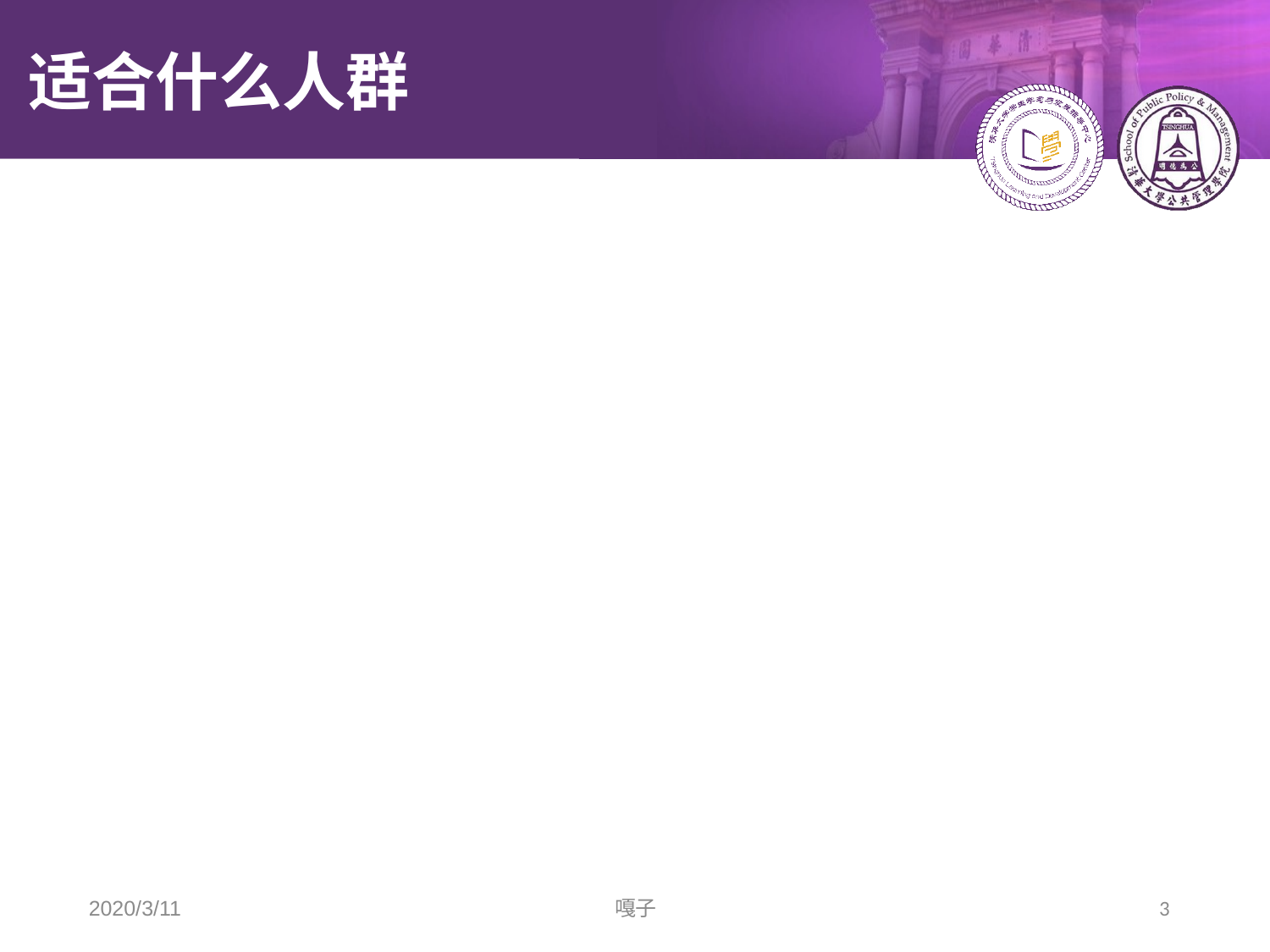

0基础：跟我走
# 适合什么人群
妥妥的
半瓶子晃荡：

请问Logit能用R^2看拟合优度吗？
请问回归系数有意义吗？怎么解释？
加入IV系数变大还是变小？
使用交互项出现多重共线怎么办？
调节效应、中介效应、交互效应一样吗？
2020/3/11
嘎子
3
OR和RR区别是？
高手
在下献丑了多多指教